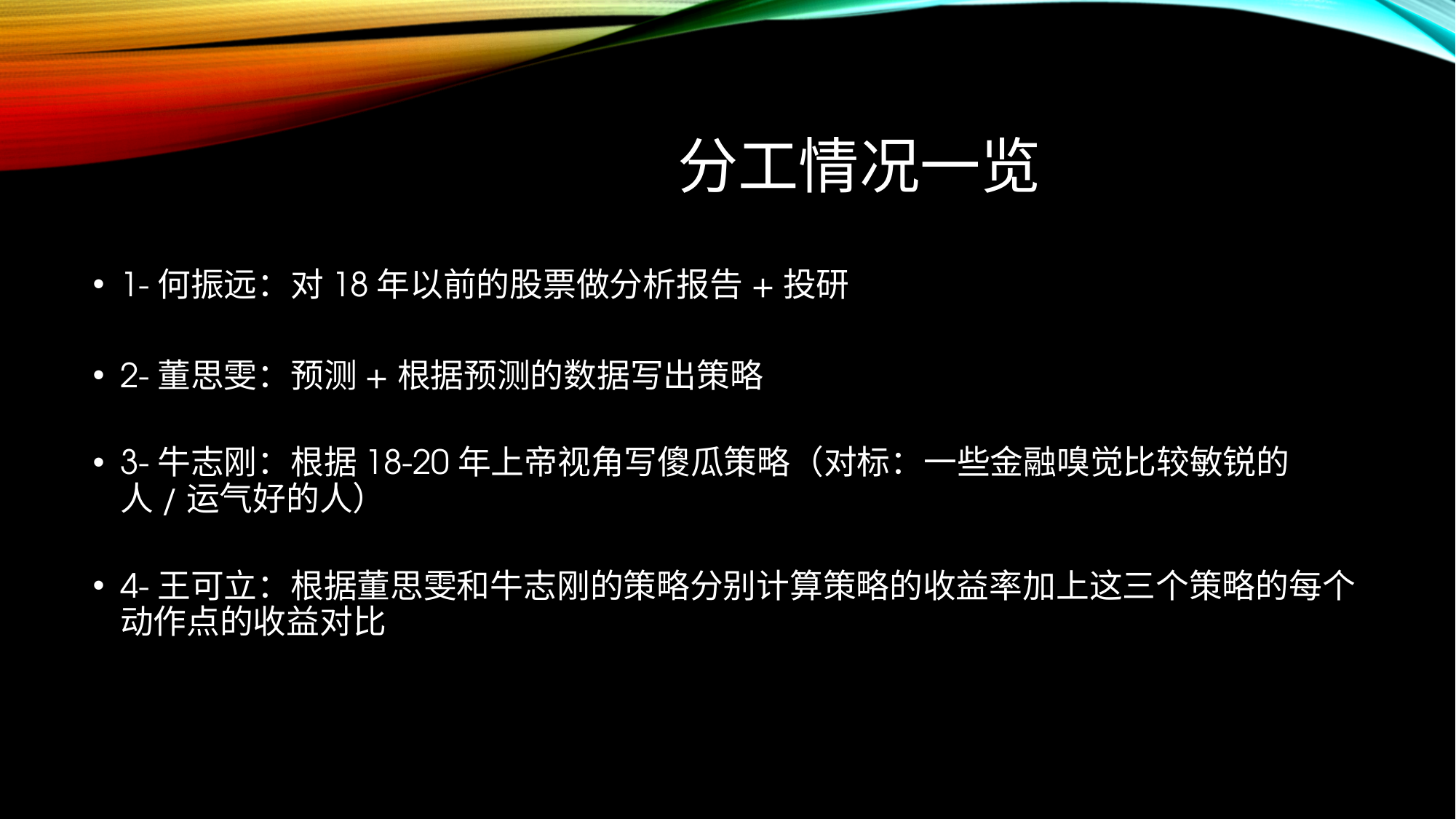

# 分工情况一览
1-何振远：对18年以前的股票做分析报告+投研
2-董思雯：预测+根据预测的数据写出策略
3-牛志刚：根据18-20年上帝视角写傻瓜策略（对标：一些金融嗅觉比较敏锐的人/运气好的人）
4-王可立：根据董思雯和牛志刚的策略分别计算策略的收益率加上这三个策略的每个动作点的收益对比